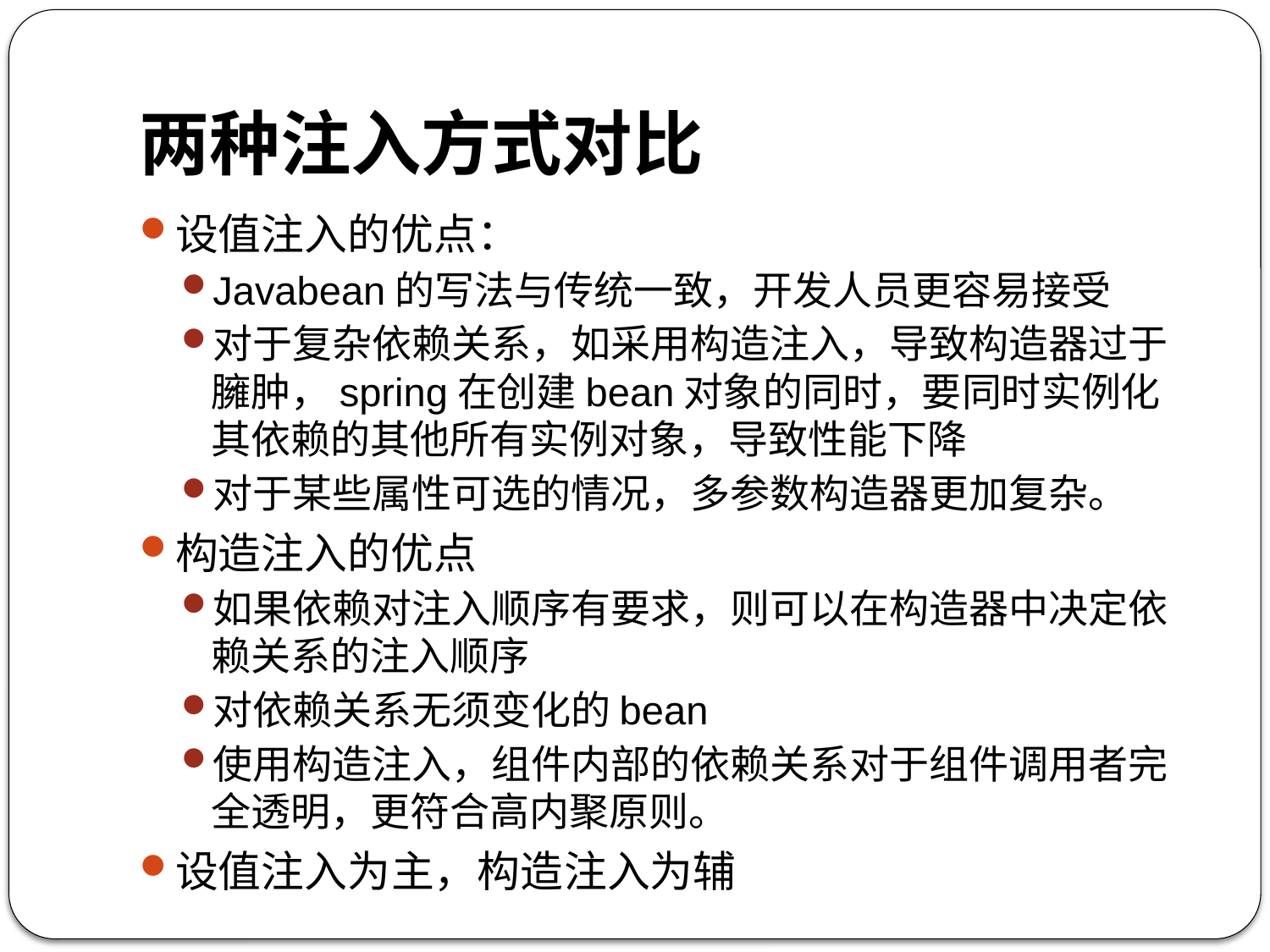

# 两种注入方式对比
设值注入的优点：
Javabean的写法与传统一致，开发人员更容易接受
对于复杂依赖关系，如采用构造注入，导致构造器过于臃肿，spring在创建bean对象的同时，要同时实例化其依赖的其他所有实例对象，导致性能下降
对于某些属性可选的情况，多参数构造器更加复杂。
构造注入的优点
如果依赖对注入顺序有要求，则可以在构造器中决定依赖关系的注入顺序
对依赖关系无须变化的bean
使用构造注入，组件内部的依赖关系对于组件调用者完全透明，更符合高内聚原则。
设值注入为主，构造注入为辅